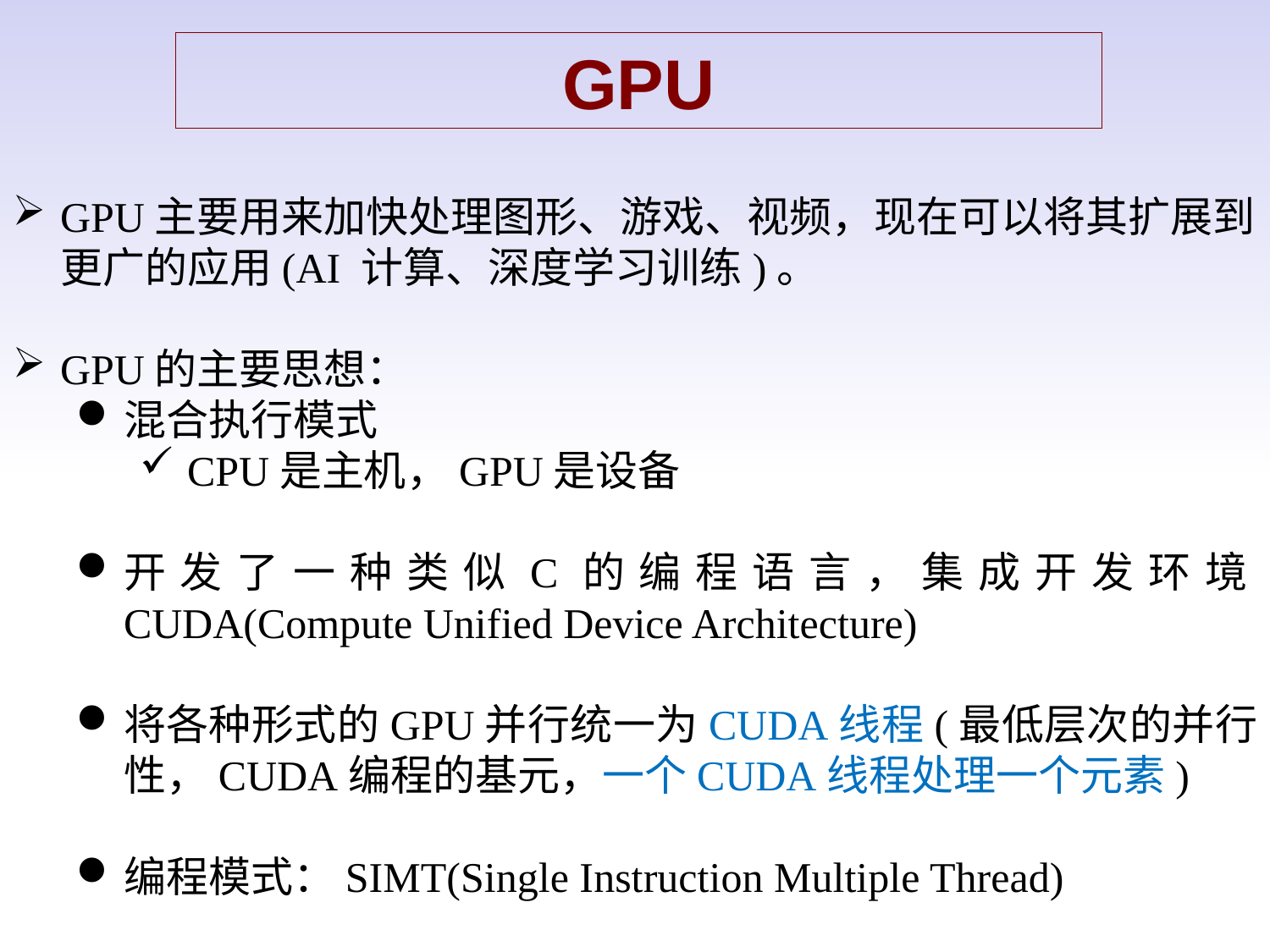

GPU
GPU主要用来加快处理图形、游戏、视频，现在可以将其扩展到更广的应用(AI 计算、深度学习训练)。

GPU的主要思想：
混合执行模式
CPU是主机，GPU是设备

开发了一种类似C的编程语言，集成开发环境CUDA(Compute Unified Device Architecture)

将各种形式的GPU并行统一为CUDA线程(最低层次的并行性，CUDA编程的基元，一个CUDA线程处理一个元素)

编程模式：SIMT(Single Instruction Multiple Thread)